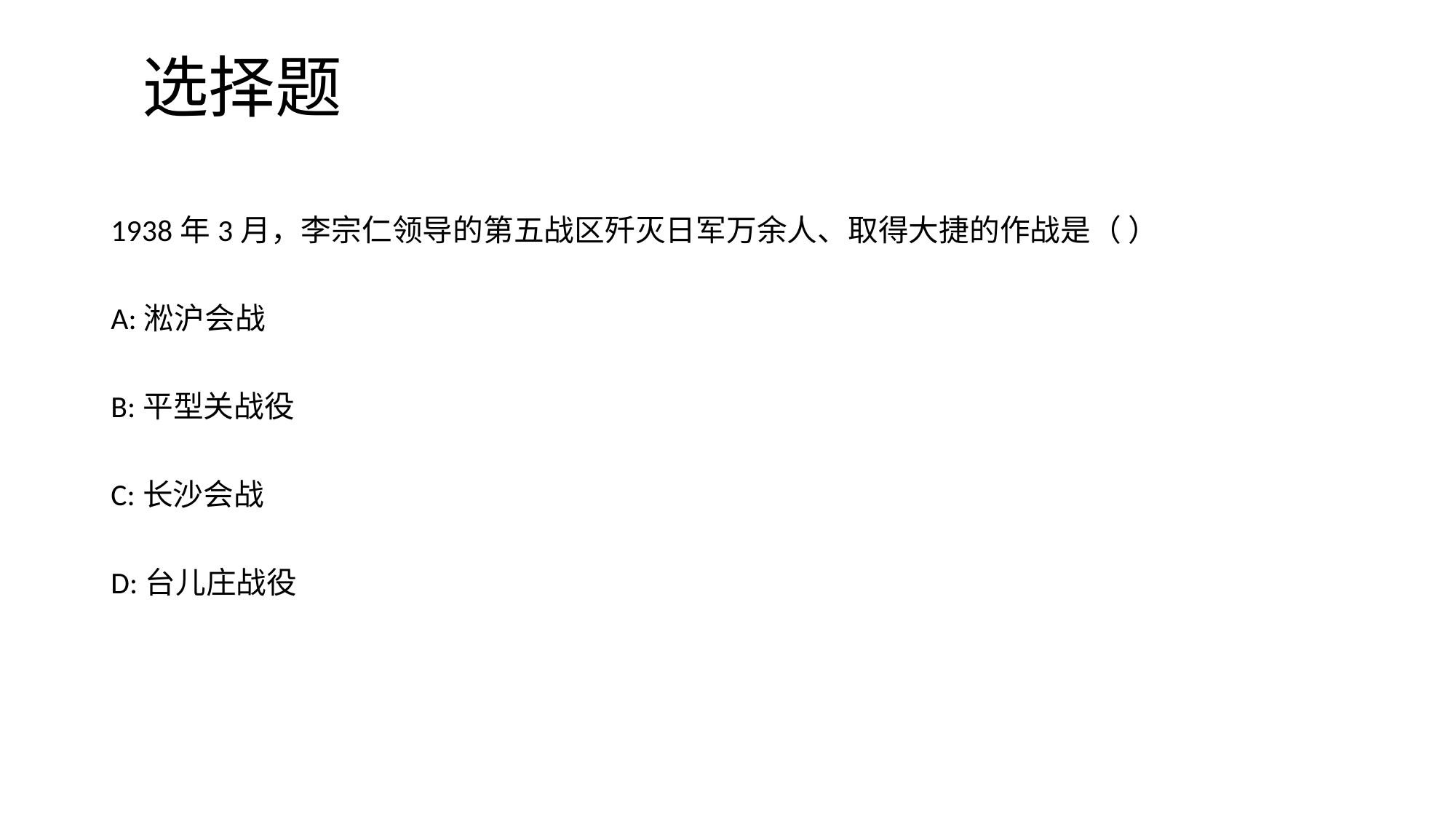

# 选择题
1938年3月，李宗仁领导的第五战区歼灭日军万余人、取得大捷的作战是（ ）
A:淞沪会战
B:平型关战役
C:长沙会战
D:台儿庄战役